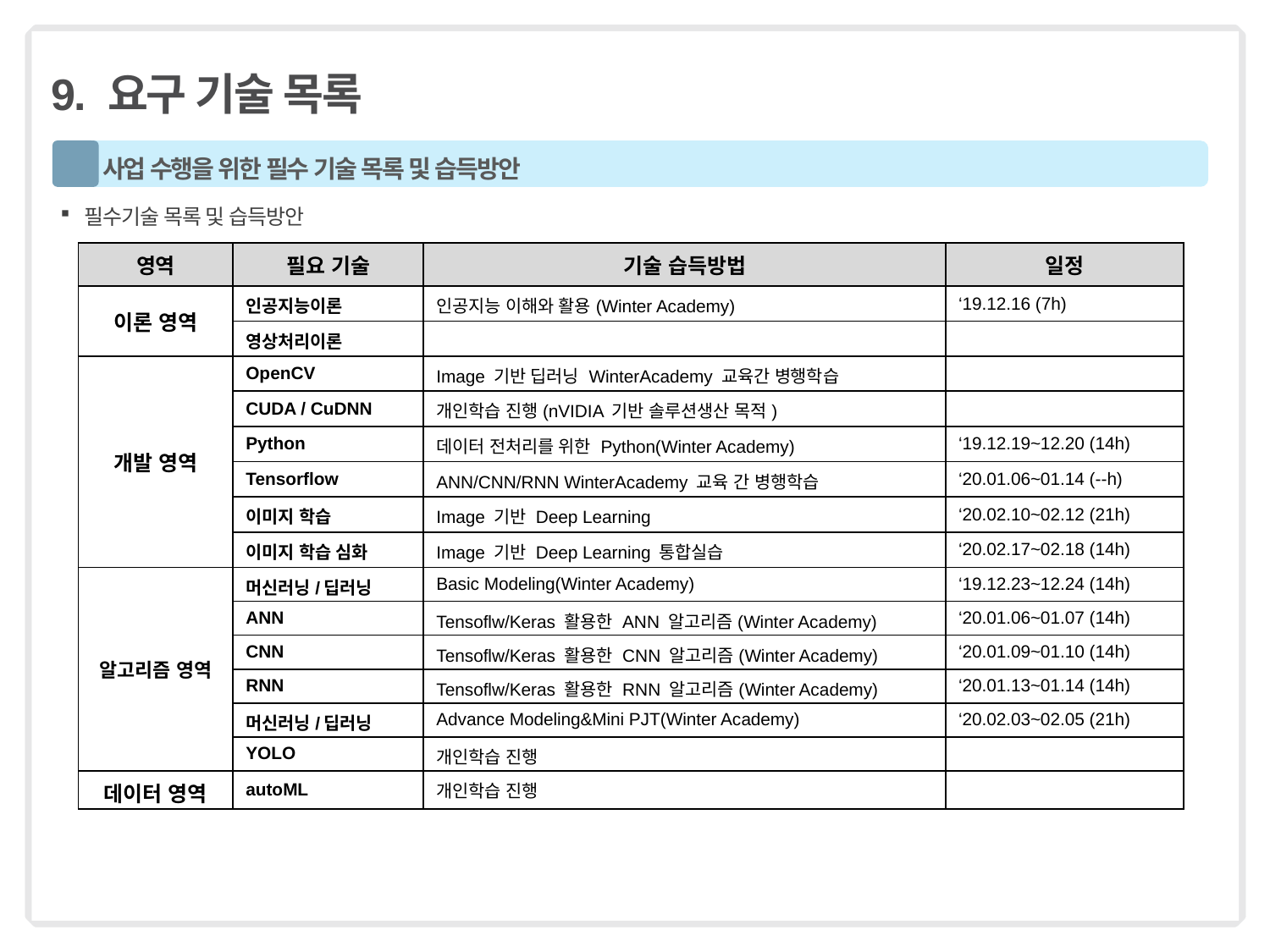

# 9. 요구 기술 목록
1
       사업 수행을 위한 필수 기술 목록 및 습득방안
필수기술 목록 및 습득방안
| 영역 | 필요 기술 | 기술 습득방법 | 일정 |
| --- | --- | --- | --- |
| 이론 영역 | 인공지능이론 | 인공지능 이해와 활용(Winter Academy) | ‘19.12.16 (7h) |
|  | 영상처리이론 |  |  |
| 개발 영역 | OpenCV | Image 기반 딥러닝 WinterAcademy 교육간 병행학습 |  |
|  | CUDA / CuDNN | 개인학습 진행(nVIDIA 기반 솔루션생산 목적) |  |
|  | Python | 데이터 전처리를 위한 Python(Winter Academy) | ‘19.12.19~12.20 (14h) |
|  | Tensorflow | ANN/CNN/RNN WinterAcademy 교육 간 병행학습 | ‘20.01.06~01.14 (--h) |
|  | 이미지 학습 | Image 기반 Deep Learning | ‘20.02.10~02.12 (21h) |
|  | 이미지 학습 심화 | Image 기반 Deep Learning 통합실습 | ‘20.02.17~02.18 (14h) |
| 알고리즘 영역 | 머신러닝/딥러닝 | Basic Modeling(Winter Academy) | ‘19.12.23~12.24 (14h) |
|  | ANN | Tensoflw/Keras 활용한 ANN 알고리즘(Winter Academy) | ‘20.01.06~01.07 (14h) |
|  | CNN | Tensoflw/Keras 활용한 CNN 알고리즘(Winter Academy) | ‘20.01.09~01.10 (14h) |
|  | RNN | Tensoflw/Keras 활용한 RNN 알고리즘(Winter Academy) | ‘20.01.13~01.14 (14h) |
|  | 머신러닝/딥러닝 | Advance Modeling&Mini PJT(Winter Academy) | ‘20.02.03~02.05 (21h) |
|  | YOLO | 개인학습 진행 |  |
| 데이터 영역 | autoML | 개인학습 진행 |  |